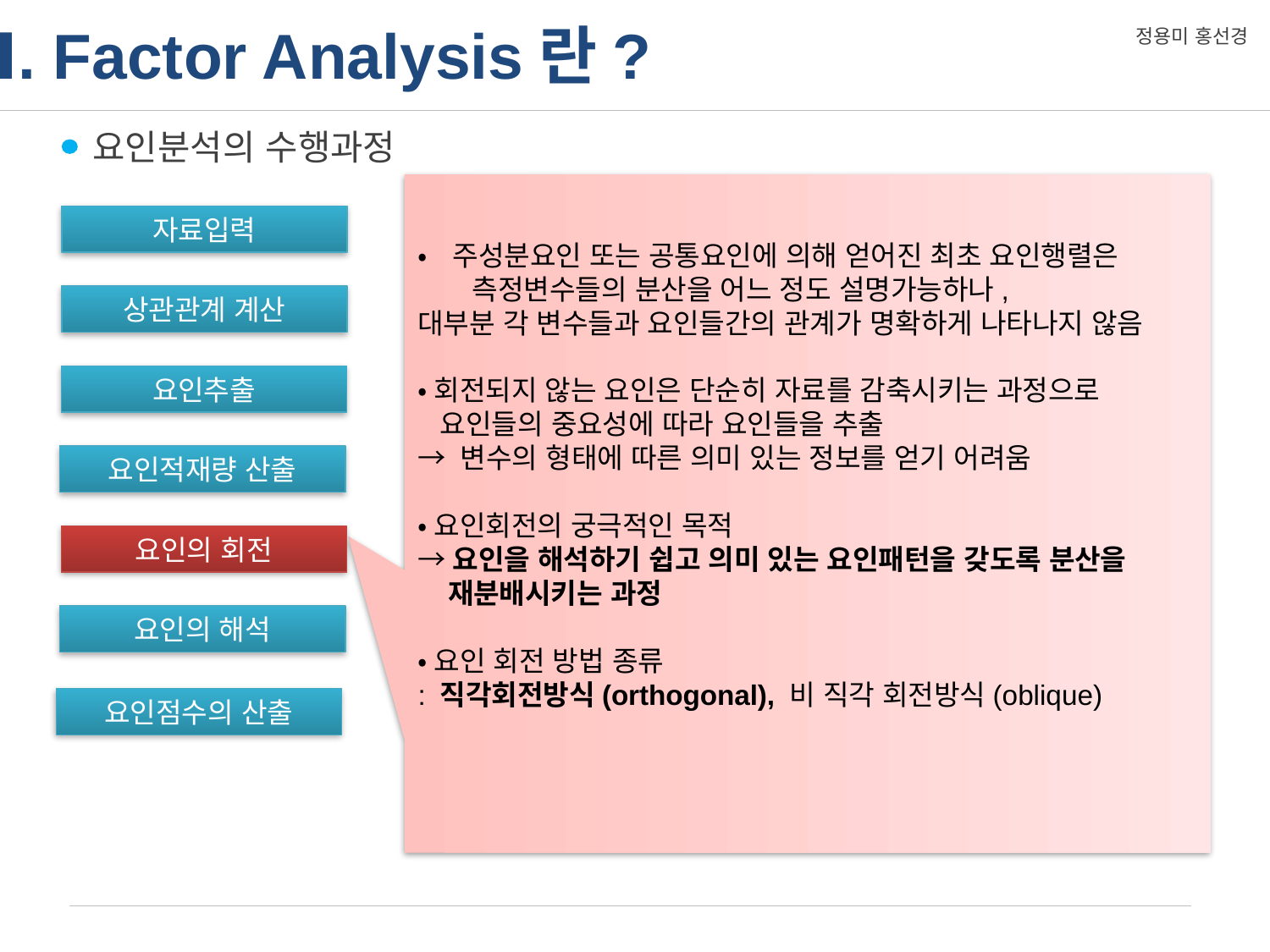

Ⅰ. Factor Analysis란?
정용미 홍선경

요인분석의 수행과정

자료입력
•주성분요인 또는 공통요인에 의해 얻어진 최초 요인행렬은               측정변수들의 분산을 어느 정도 설명가능하나,
대부분 각 변수들과 요인들간의 관계가 명확하게 나타나지 않음

•회전되지 않는 요인은 단순히 자료를 감축시키는 과정으로
  요인들의 중요성에 따라 요인들을 추출
→ 변수의 형태에 따른 의미 있는 정보를 얻기 어려움

•요인회전의 궁극적인 목적
→요인을 해석하기 쉽고 의미 있는 요인패턴을 갖도록 분산을
   재분배시키는 과정

•요인 회전 방법 종류
: 직각회전방식(orthogonal), 비 직각 회전방식(oblique)
상관관계 계산
요인추출
요인적재량 산출
요인의 회전
요인의 해석
요인점수의 산출